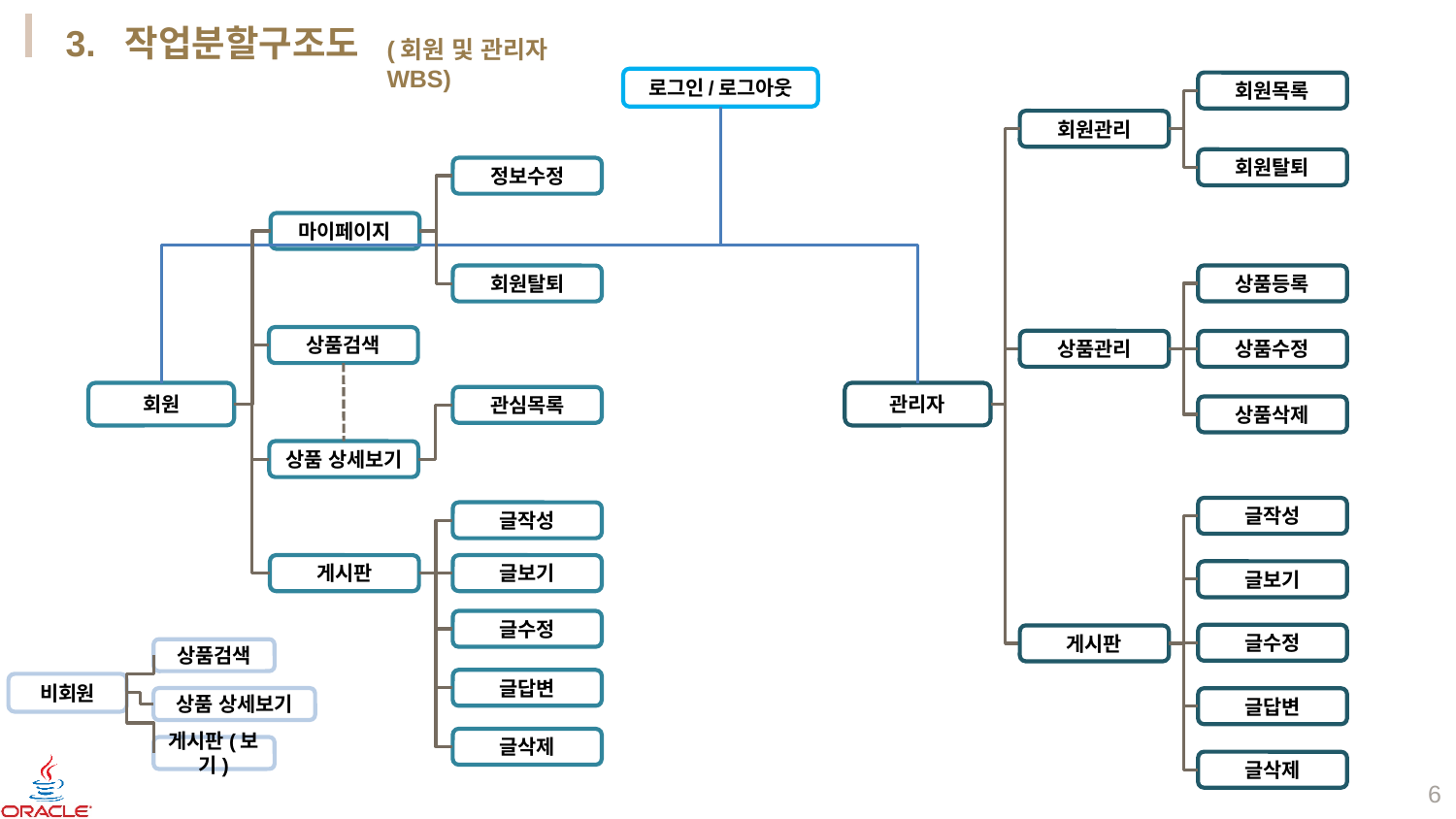

3.  작업분할구조도
(회원 및 관리자 WBS)
로그인/로그아웃
회원목록
회원관리
회원탈퇴
정보수정
마이페이지
상품등록
회원탈퇴
상품검색
상품관리
상품수정
회원
관리자
관심목록
상품삭제
상품 상세보기
글작성
글작성
게시판
글보기
글보기
글수정
글수정
게시판
상품검색
비회원
상품 상세보기
게시판(보기)
글답변
글답변
글삭제
글삭제
6